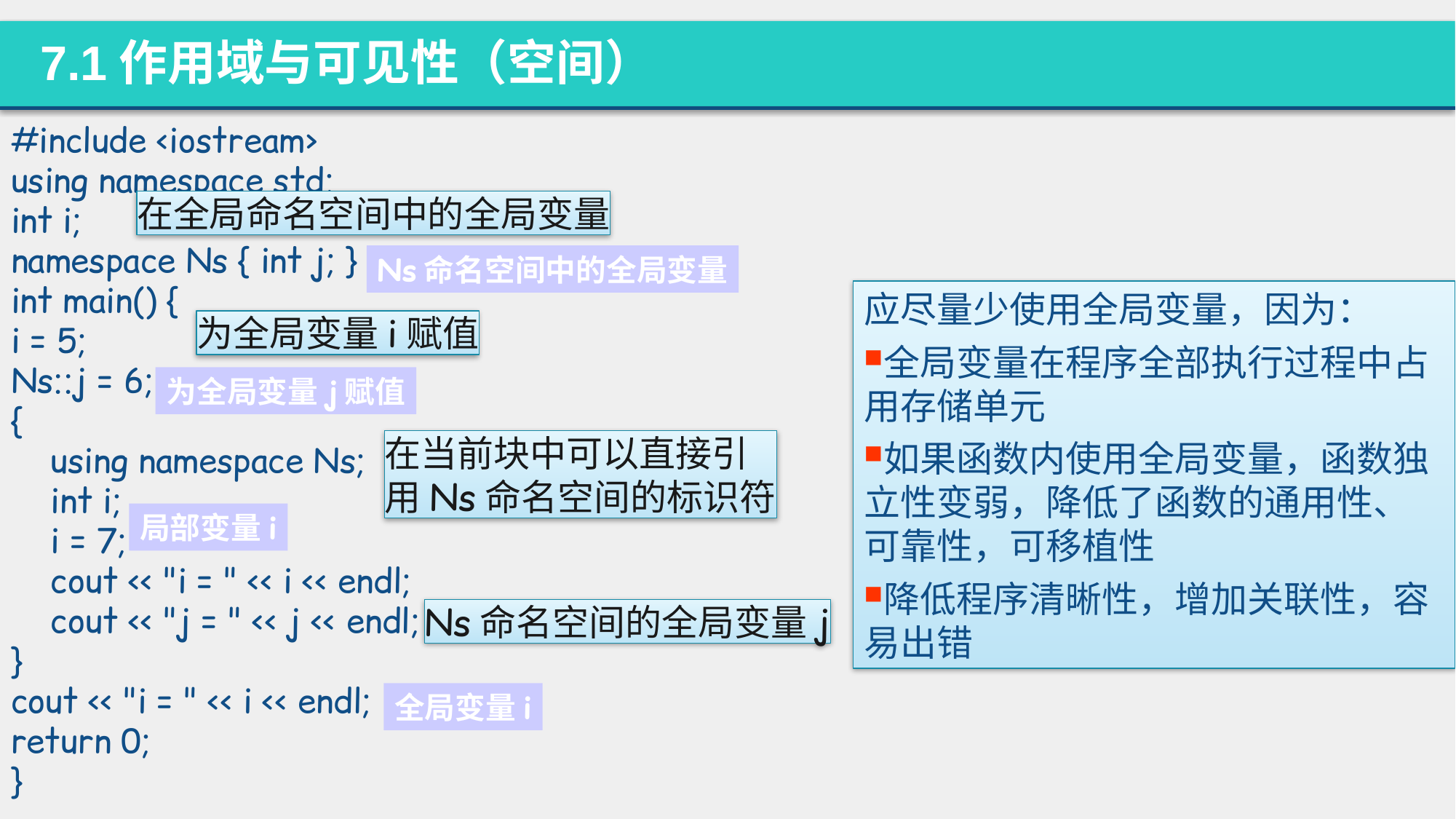

7.1作用域与可见性（空间）
#include <iostream>
using namespace std;
int i;
namespace Ns { int j; }
int main() {
i = 5;
Ns::j = 6;
{
    using namespace Ns;
    int i;
    i = 7;
    cout << "i = " << i << endl;
    cout << "j = " << j << endl;
}
cout << "i = " << i << endl;
return 0;
}
在全局命名空间中的全局变量
Ns命名空间中的全局变量
应尽量少使用全局变量，因为：
全局变量在程序全部执行过程中占用存储单元
如果函数内使用全局变量，函数独立性变弱，降低了函数的通用性、可靠性，可移植性
降低程序清晰性，增加关联性，容易出错
为全局变量i赋值
为全局变量j赋值
在当前块中可以直接引用Ns命名空间的标识符
局部变量i
Ns命名空间的全局变量j
全局变量i